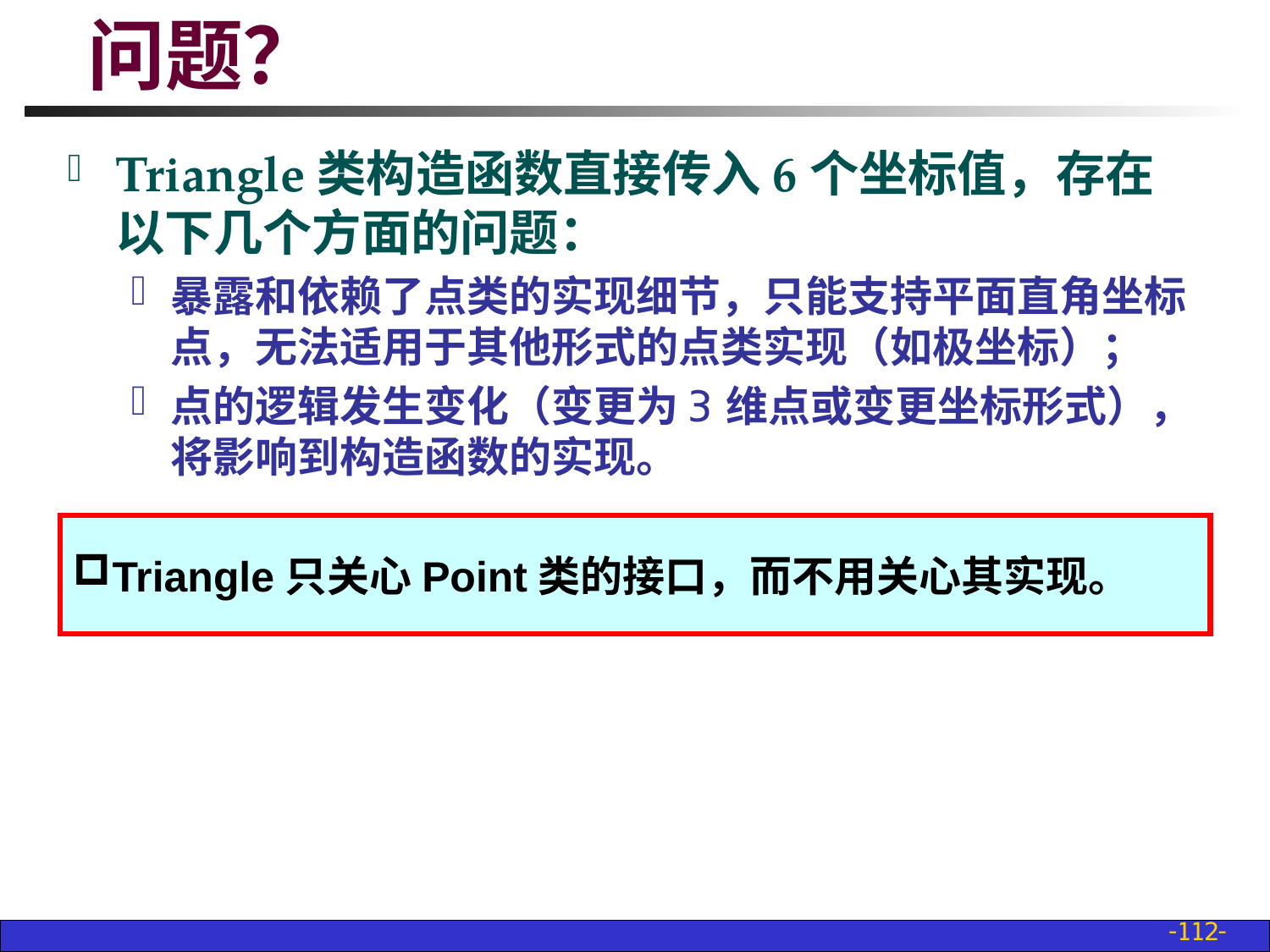

# 问题？
Triangle类构造函数直接传入6个坐标值，存在以下几个方面的问题：
暴露和依赖了点类的实现细节，只能支持平面直角坐标点，无法适用于其他形式的点类实现（如极坐标）；
点的逻辑发生变化（变更为3维点或变更坐标形式），将影响到构造函数的实现。
Triangle只关心Point类的接口，而不用关心其实现。
-112-